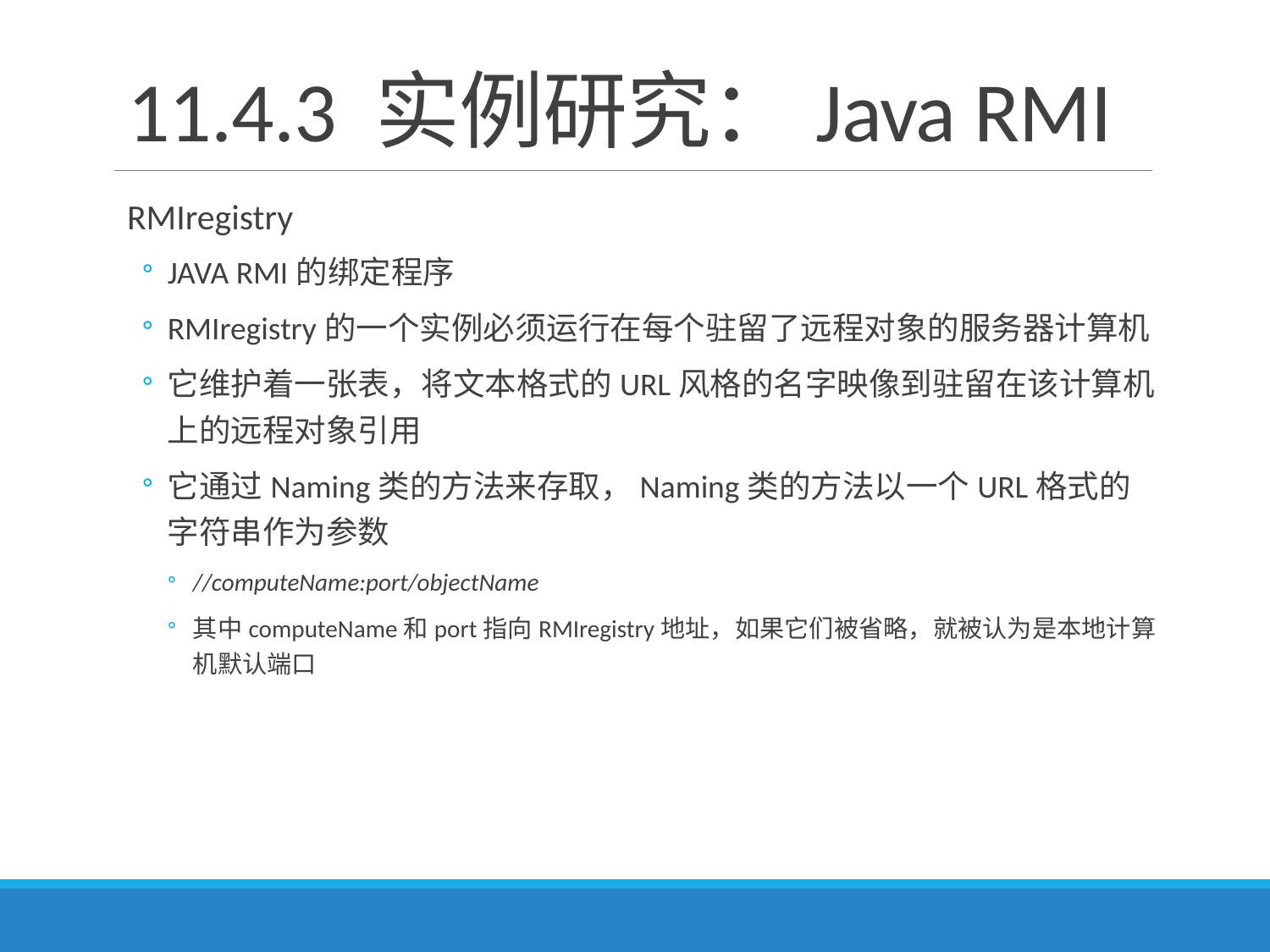

# 11.4.3 实例研究：Java RMI
RMIregistry
JAVA RMI的绑定程序
RMIregistry的一个实例必须运行在每个驻留了远程对象的服务器计算机
它维护着一张表，将文本格式的URL风格的名字映像到驻留在该计算机上的远程对象引用
它通过Naming类的方法来存取，Naming类的方法以一个URL格式的字符串作为参数
//computeName:port/objectName
其中computeName和port指向RMIregistry地址，如果它们被省略，就被认为是本地计算机默认端口

65